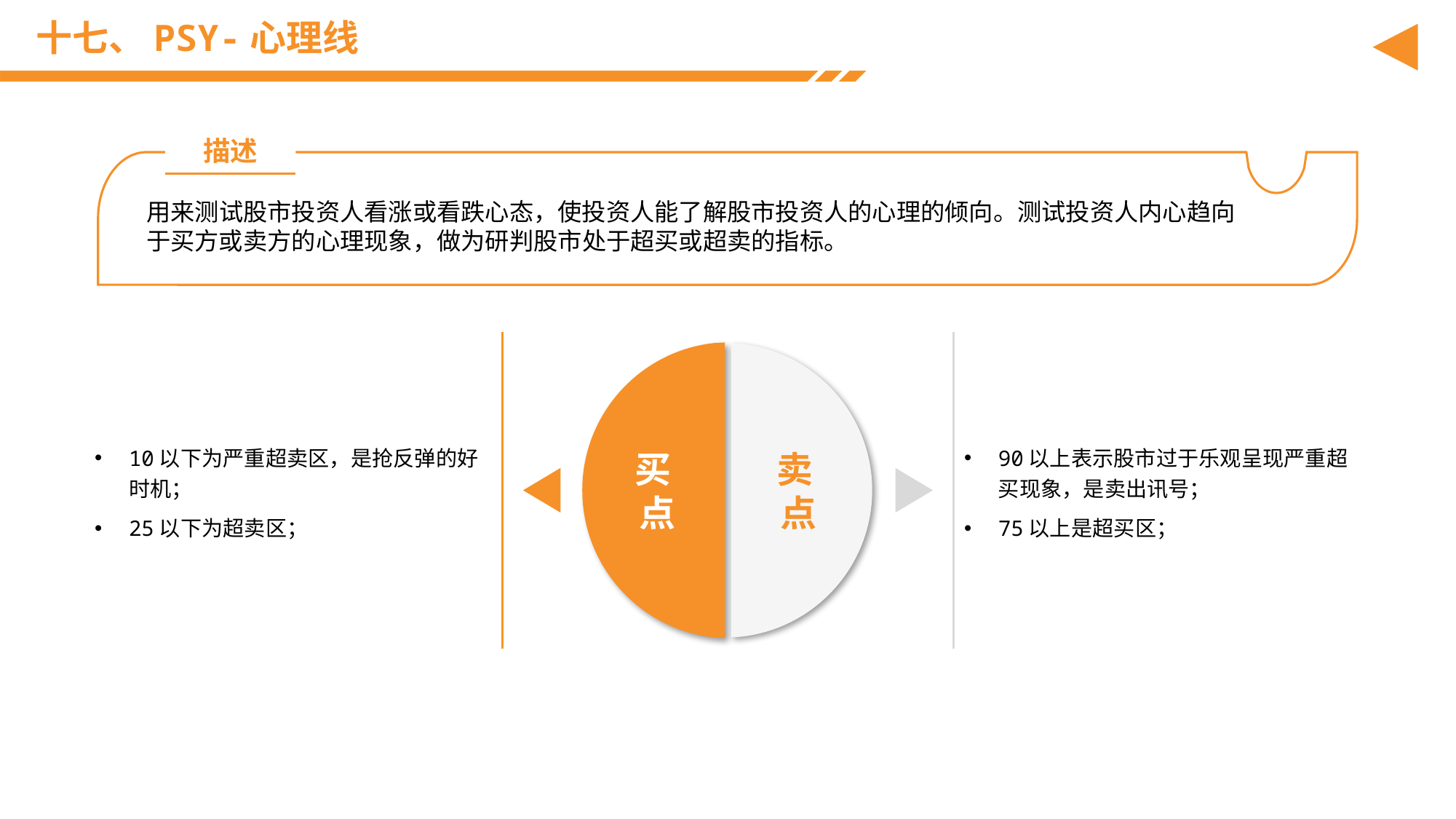

# 十七、PSY-心理线

描述

用来测试股市投资人看涨或看跌心态，使投资人能了解股市投资人的心理的倾向。测试投资人内心趋向
于买方或卖方的心理现象，做为研判股市处于超买或超卖的指标。
10以下为严重超卖区，是抢反弹的好时机；
25以下为超卖区；
90以上表示股市过于乐观呈现严重超买现象，是卖出讯号；
75以上是超买区；

买
点
卖
点